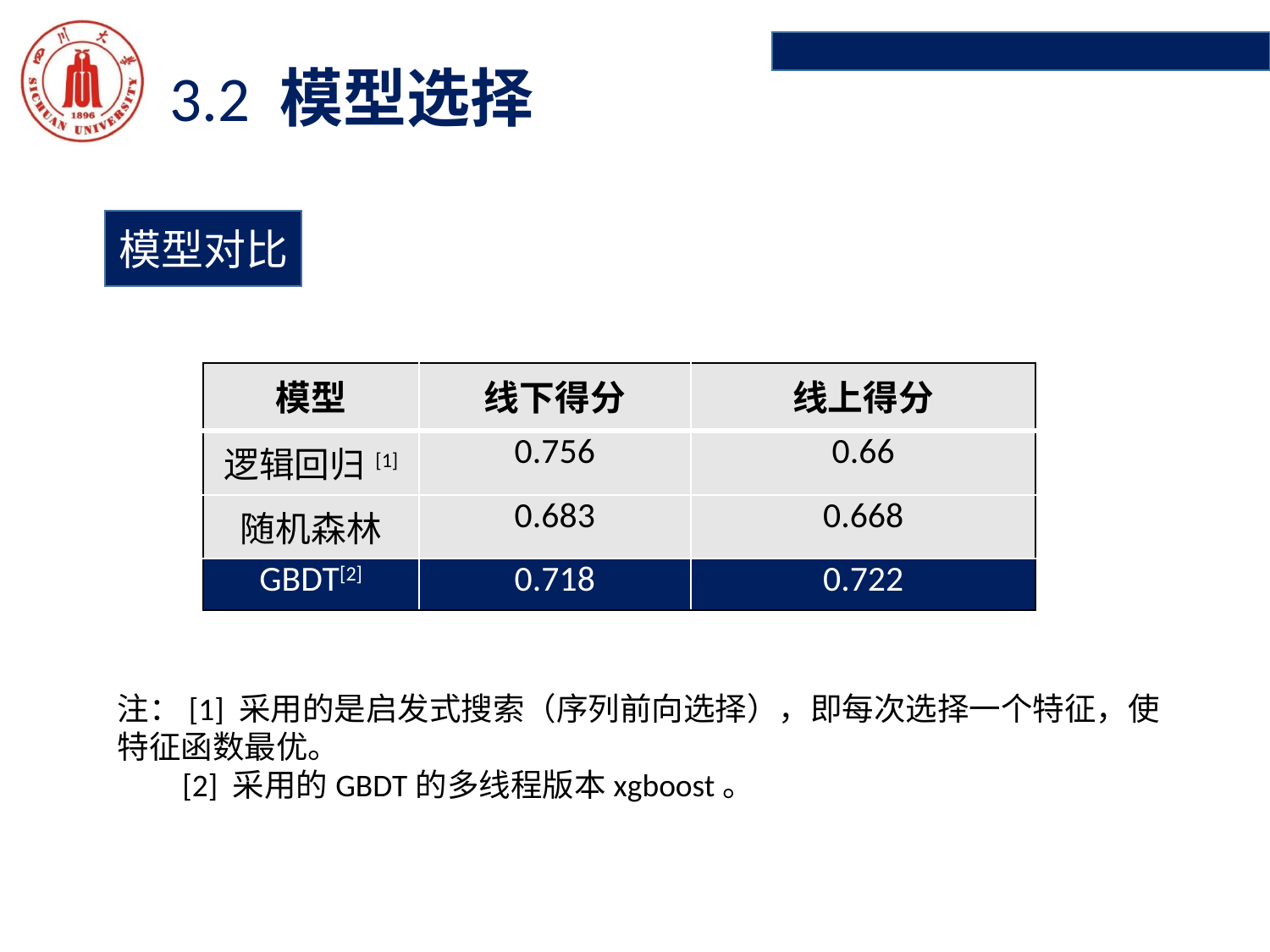

3.2 模型选择
模型对比
| 模型 | 线下得分 | 线上得分 |
| --- | --- | --- |
| 逻辑回归[1] | 0.756 | 0.66 |
| 随机森林 | 0.683 | 0.668 |
| GBDT[2] | 0.718 | 0.722 |
注：[1] 采用的是启发式搜索（序列前向选择），即每次选择一个特征，使特征函数最优。
         [2] 采用的GBDT的多线程版本xgboost。